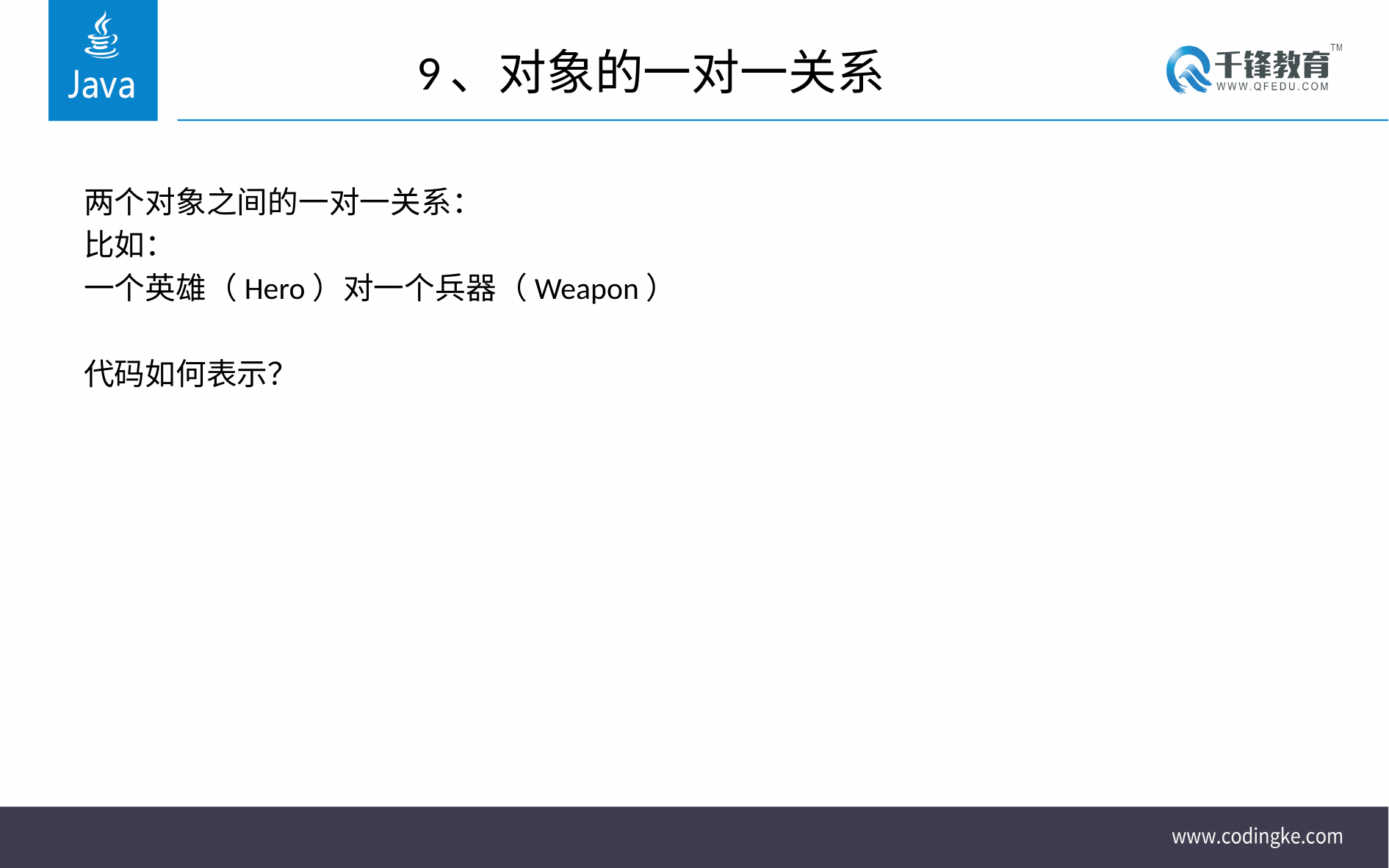

# 9、对象的一对一关系
两个对象之间的一对一关系：
比如：
一个英雄（Hero）对一个兵器（Weapon）

代码如何表示？